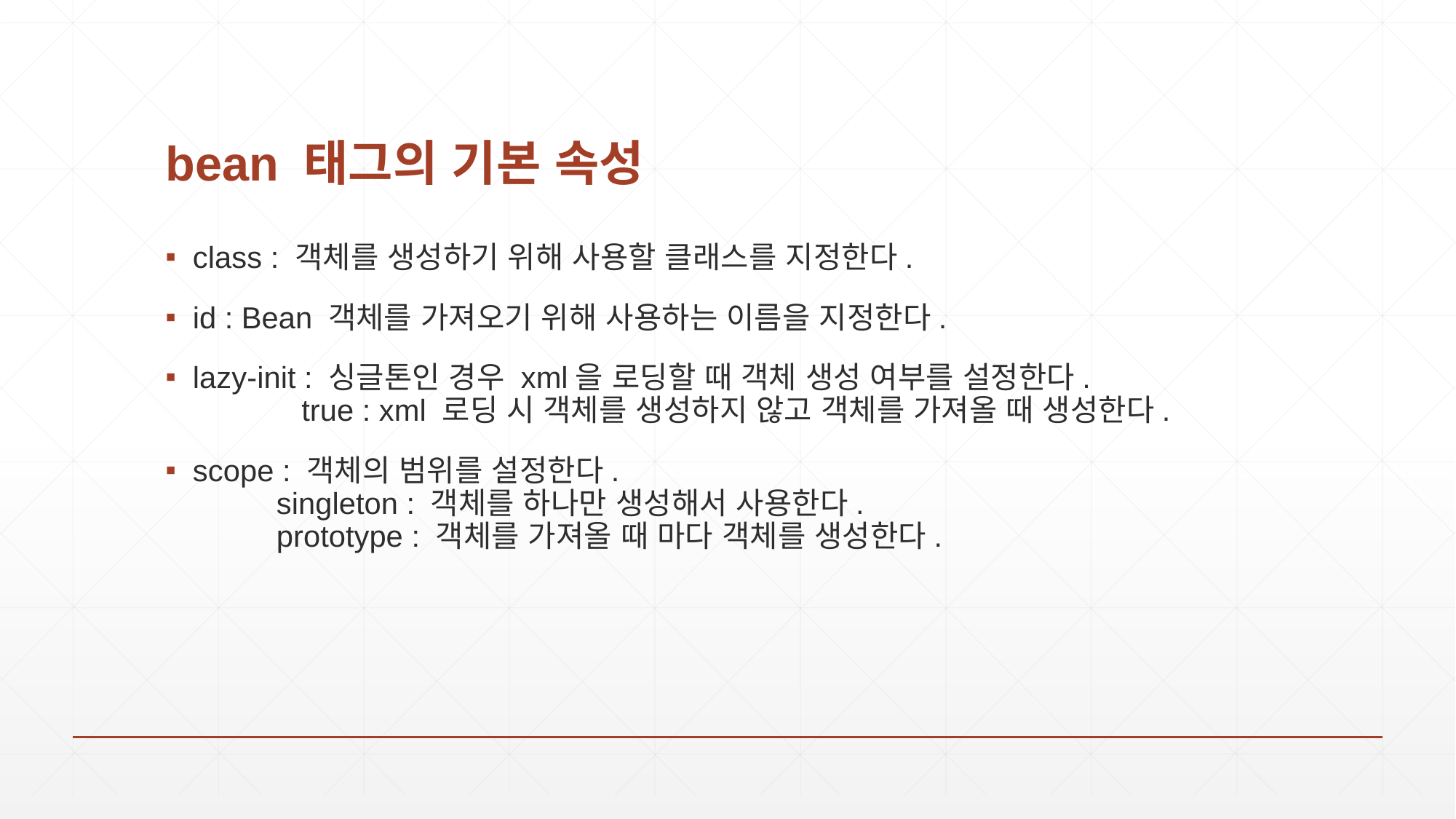

# bean 태그의 기본 속성
class : 객체를 생성하기 위해 사용할 클래스를 지정한다.
id : Bean 객체를 가져오기 위해 사용하는 이름을 지정한다.
lazy-init : 싱글톤인 경우 xml을 로딩할 때 객체 생성 여부를 설정한다.
             true : xml 로딩 시 객체를 생성하지 않고 객체를 가져올 때 생성한다.
scope : 객체의 범위를 설정한다.
          singleton : 객체를 하나만 생성해서 사용한다.
          prototype : 객체를 가져올 때 마다 객체를 생성한다.